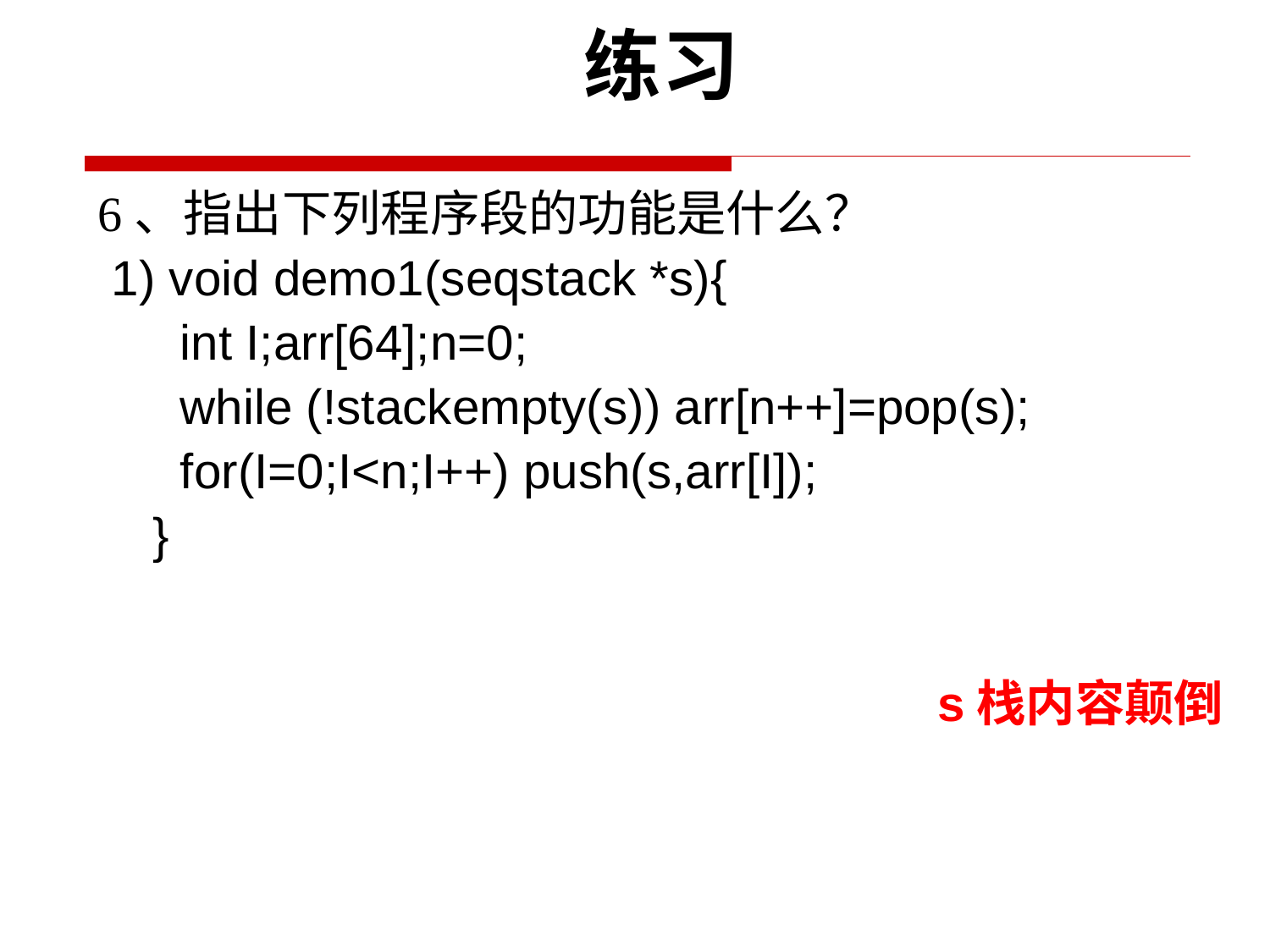

练习
6、指出下列程序段的功能是什么？
 1) void demo1(seqstack *s){
      int I;arr[64];n=0;
      while (!stackempty(s)) arr[n++]=pop(s);
      for(I=0;I<n;I++) push(s,arr[I]);
    }
s栈内容颠倒